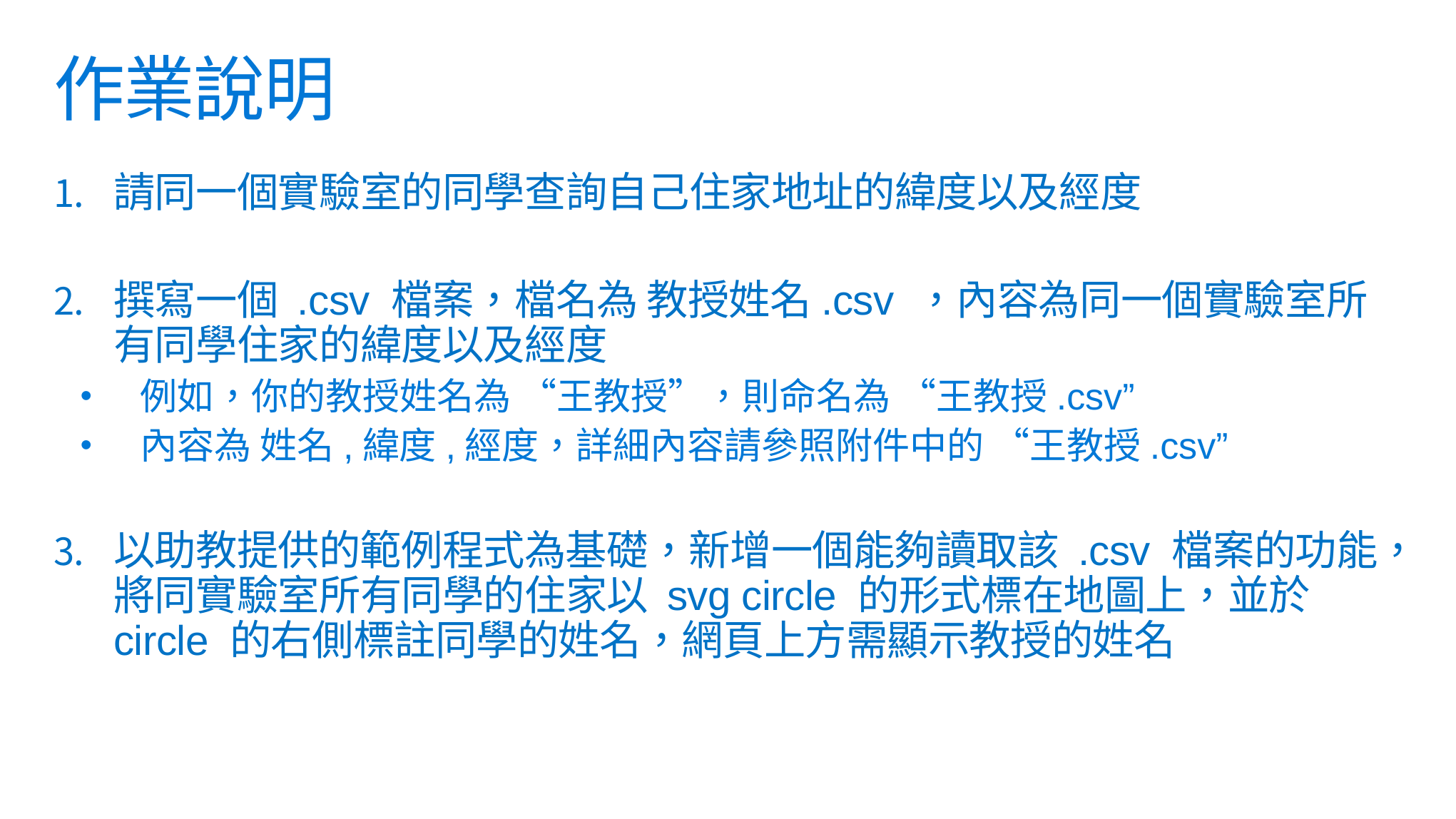

# 作業說明
請同一個實驗室的同學查詢自己住家地址的緯度以及經度

撰寫一個 .csv 檔案，檔名為 教授姓名.csv ，內容為同一個實驗室所有同學住家的緯度以及經度
例如，你的教授姓名為 “王教授”，則命名為 “王教授.csv”
內容為 姓名,緯度,經度，詳細內容請參照附件中的 “王教授.csv”

以助教提供的範例程式為基礎，新增一個能夠讀取該 .csv 檔案的功能，將同實驗室所有同學的住家以 svg circle 的形式標在地圖上，並於 circle 的右側標註同學的姓名，網頁上方需顯示教授的姓名